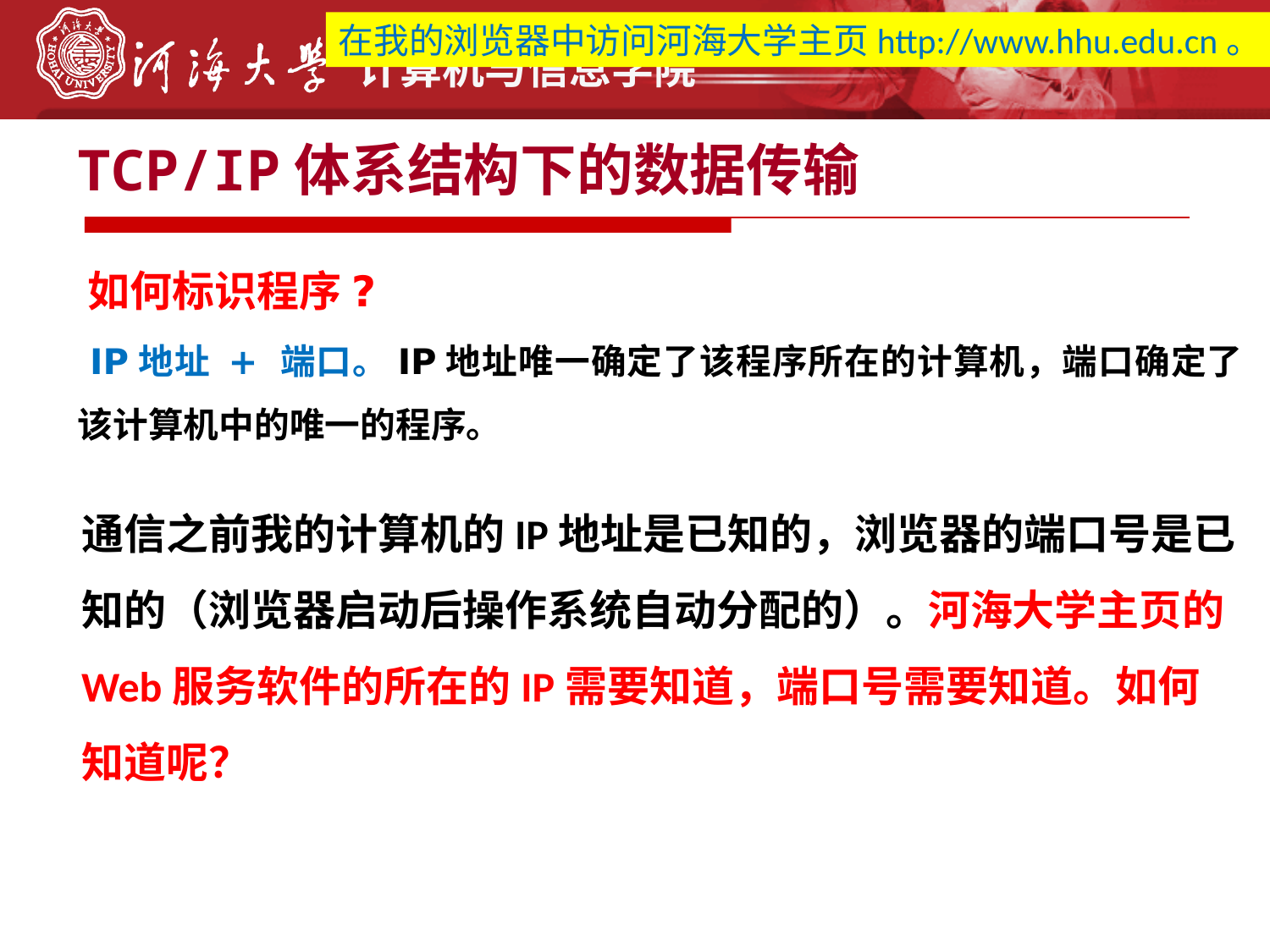

在我的浏览器中访问河海大学主页http://www.hhu.edu.cn。
# TCP/IP体系结构下的数据传输
如何标识程序?
IP地址 + 端口。IP地址唯一确定了该程序所在的计算机，端口确定了该计算机中的唯一的程序。
通信之前我的计算机的IP地址是已知的，浏览器的端口号是已知的（浏览器启动后操作系统自动分配的）。河海大学主页的Web服务软件的所在的IP需要知道，端口号需要知道。如何知道呢？